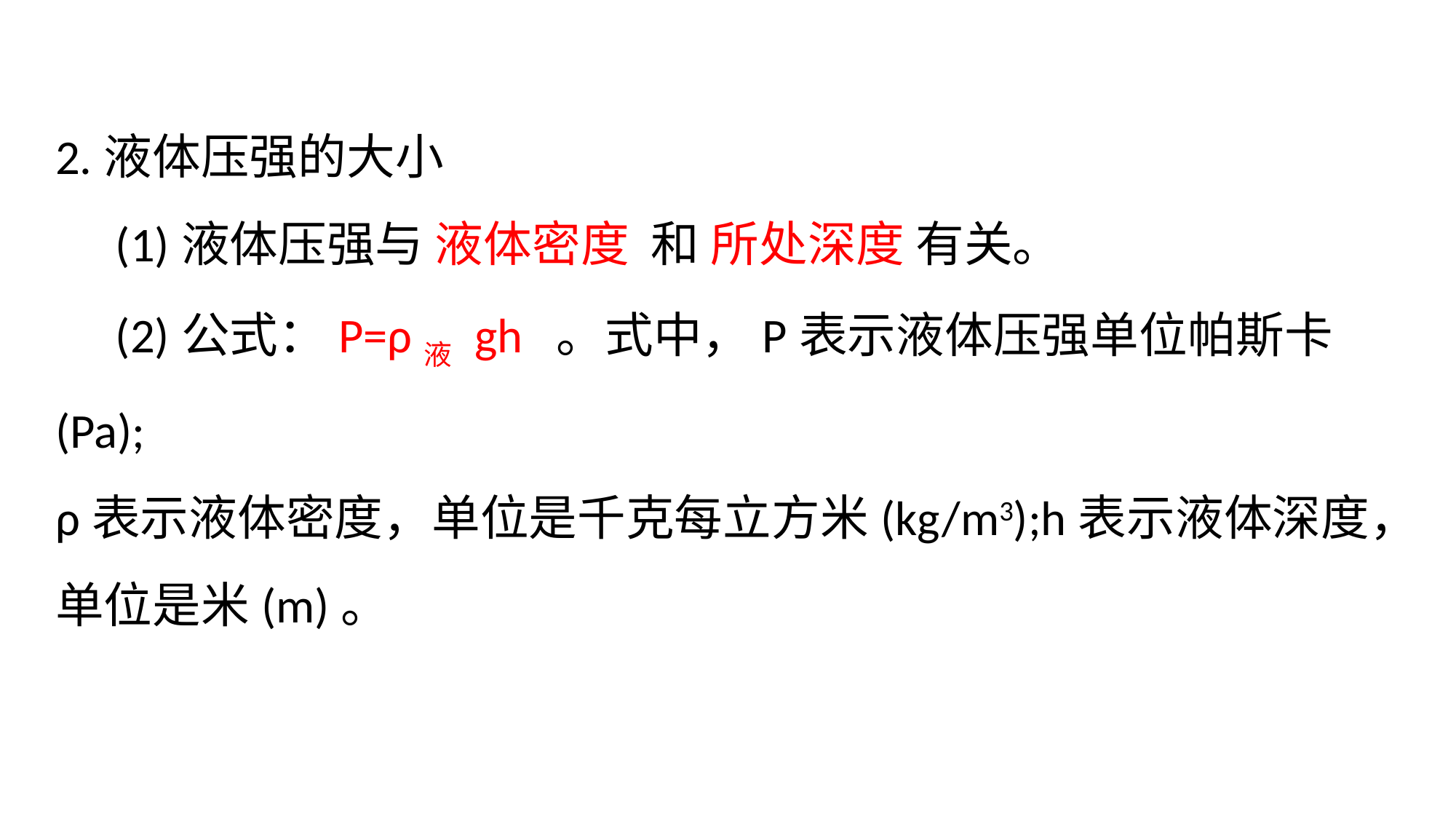

2.液体压强的大小
　(1)液体压强与 液体密度  和 所处深度 有关。
　(2)公式：P=ρ液 gh  。式中，P表示液体压强单位帕斯卡(Pa);
ρ表示液体密度，单位是千克每立方米(kg/m3);h表示液体深度，单位是米(m)。